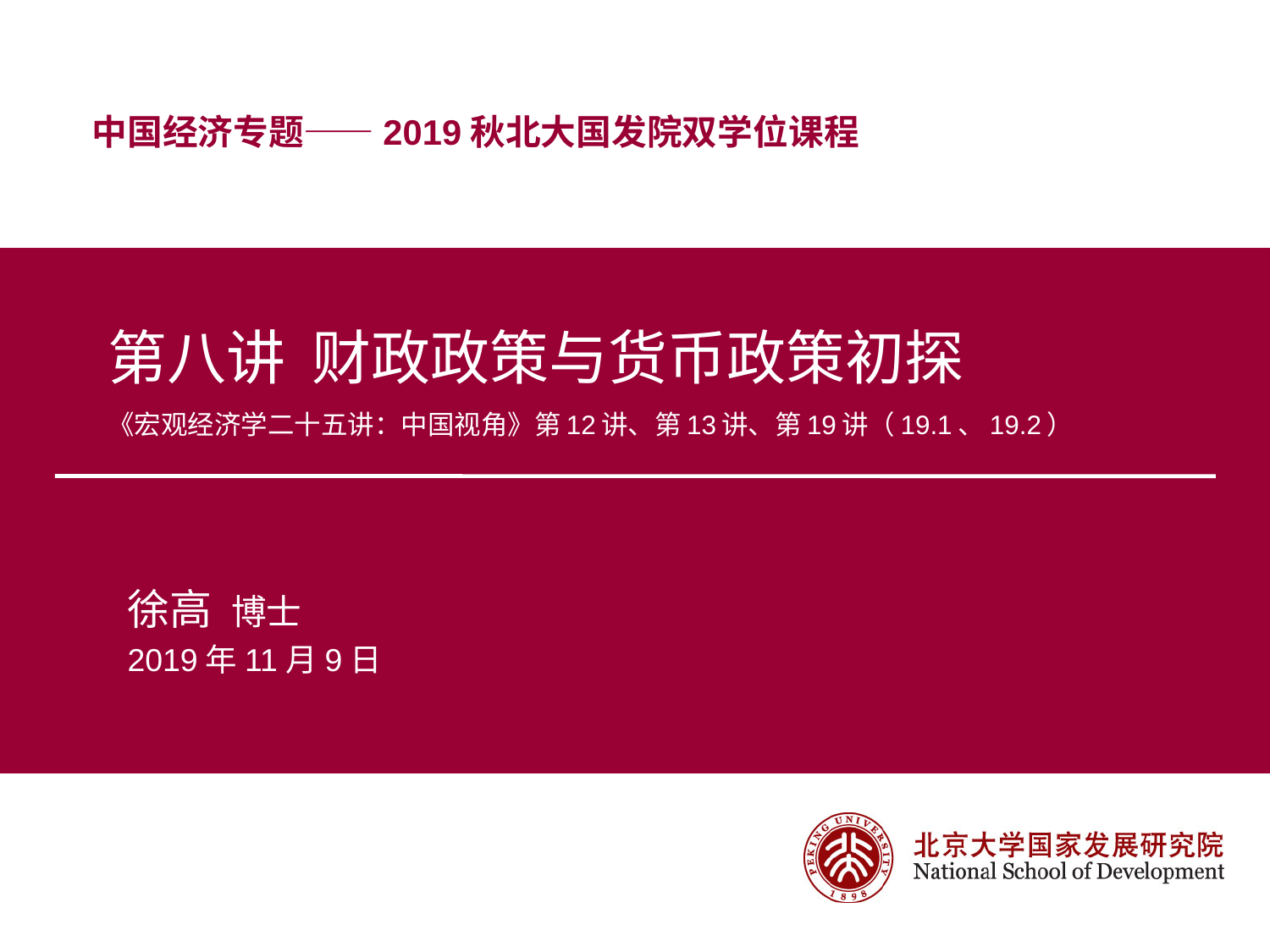

# 第八讲  财政政策与货币政策初探 《宏观经济学二十五讲：中国视角》第12讲、第13讲、第19讲（19.1、19.2）

徐高  博士
2019年11月9日